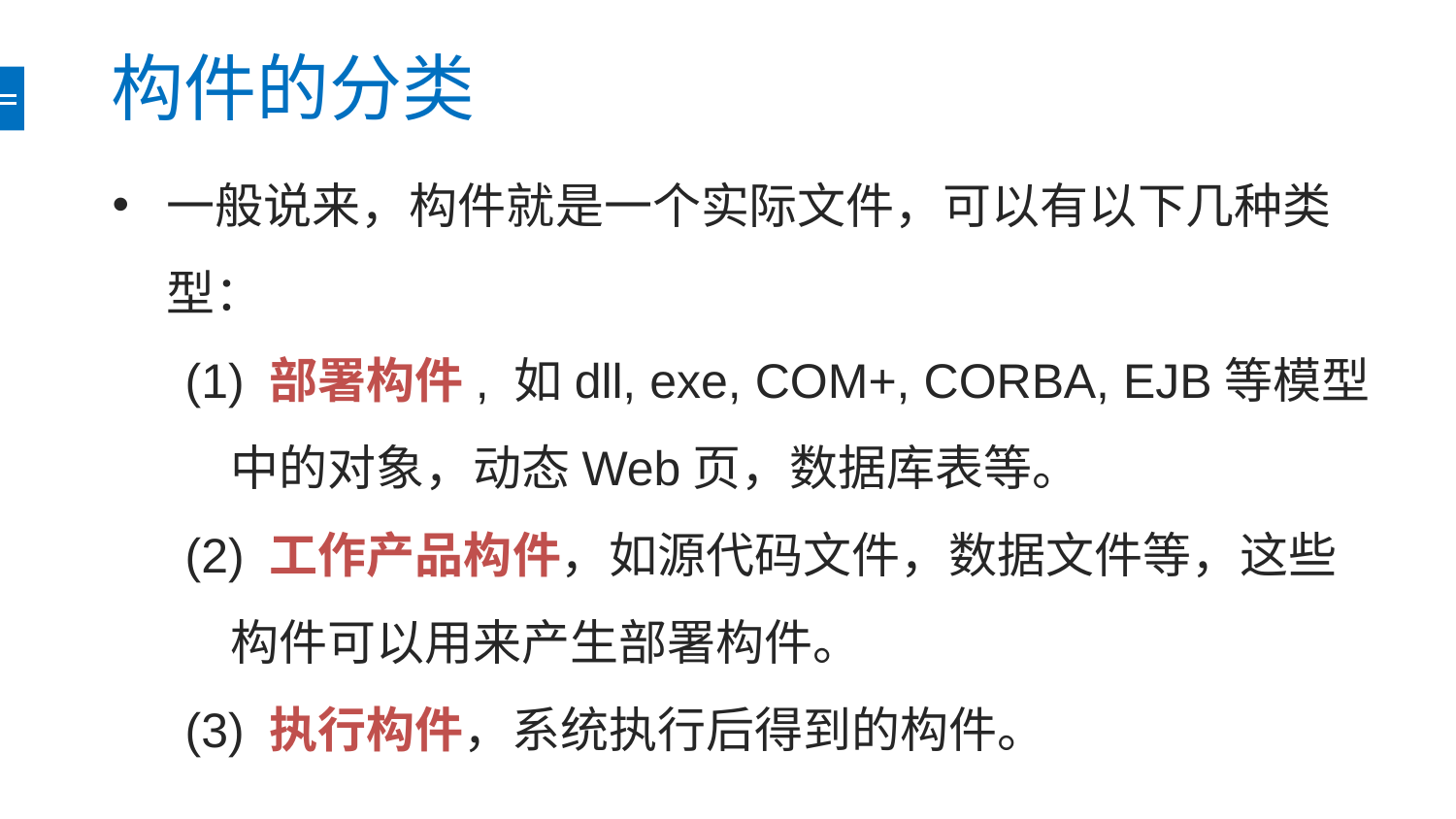

# 构件的分类
一般说来，构件就是一个实际文件，可以有以下几种类型：
(1) 部署构件, 如dll, exe, COM+, CORBA, EJB等模型中的对象，动态Web页，数据库表等。
(2) 工作产品构件，如源代码文件，数据文件等，这些构件可以用来产生部署构件。
(3) 执行构件，系统执行后得到的构件。